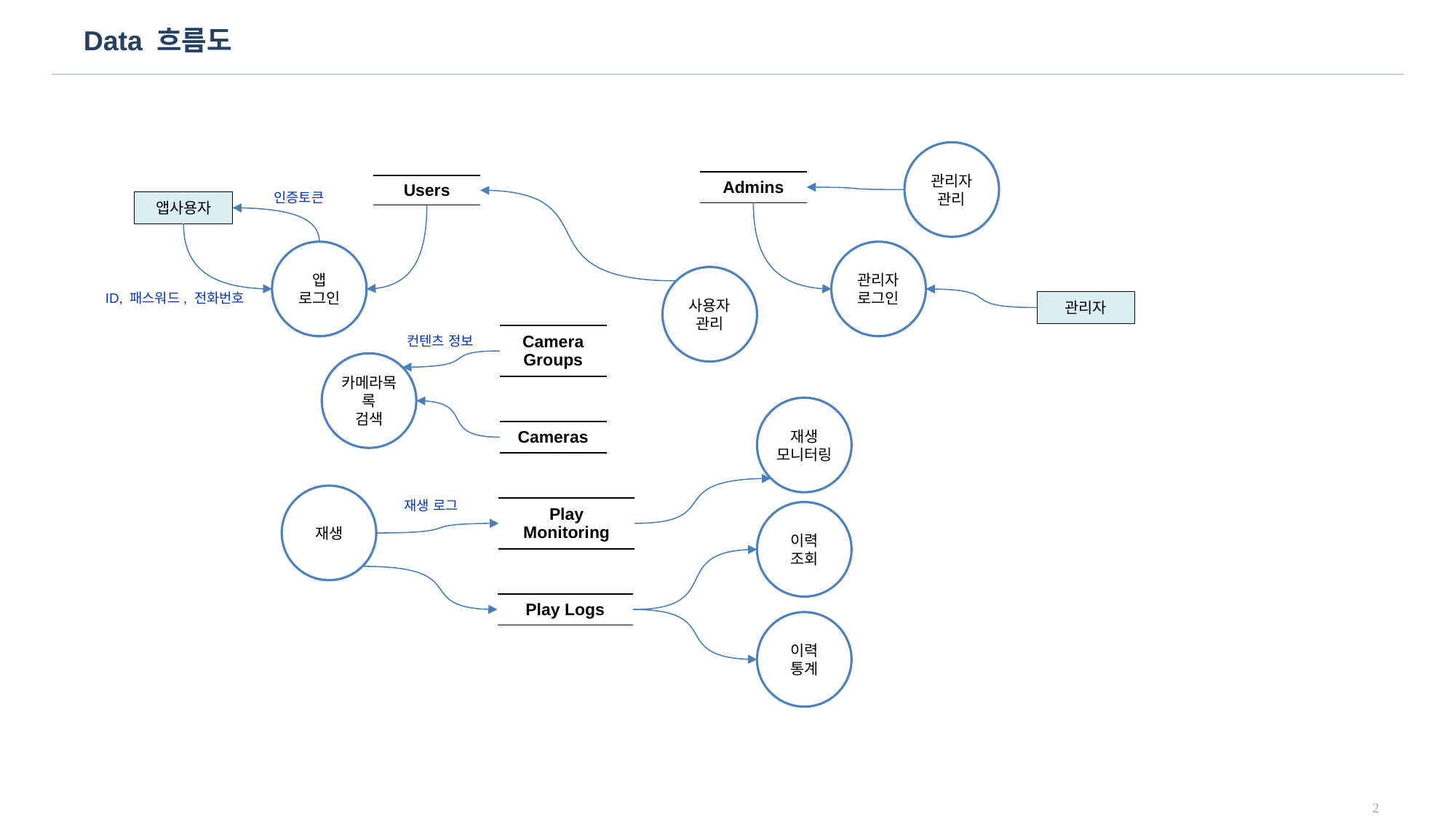

# Data 흐름도
관리자
관리
| Admins |
| --- |
| Users |
| --- |
인증토큰
앱사용자
앱
로그인
관리자
로그인
사용자
관리
ID, 패스워드, 전화번호
관리자
| Camera Groups |
| --- |
컨텐츠 정보
카메라목록
검색
재생
모니터링
| Cameras |
| --- |
재생
재생 로그
| Play Monitoring |
| --- |
이력
조회
| Play Logs |
| --- |
이력
통계

2